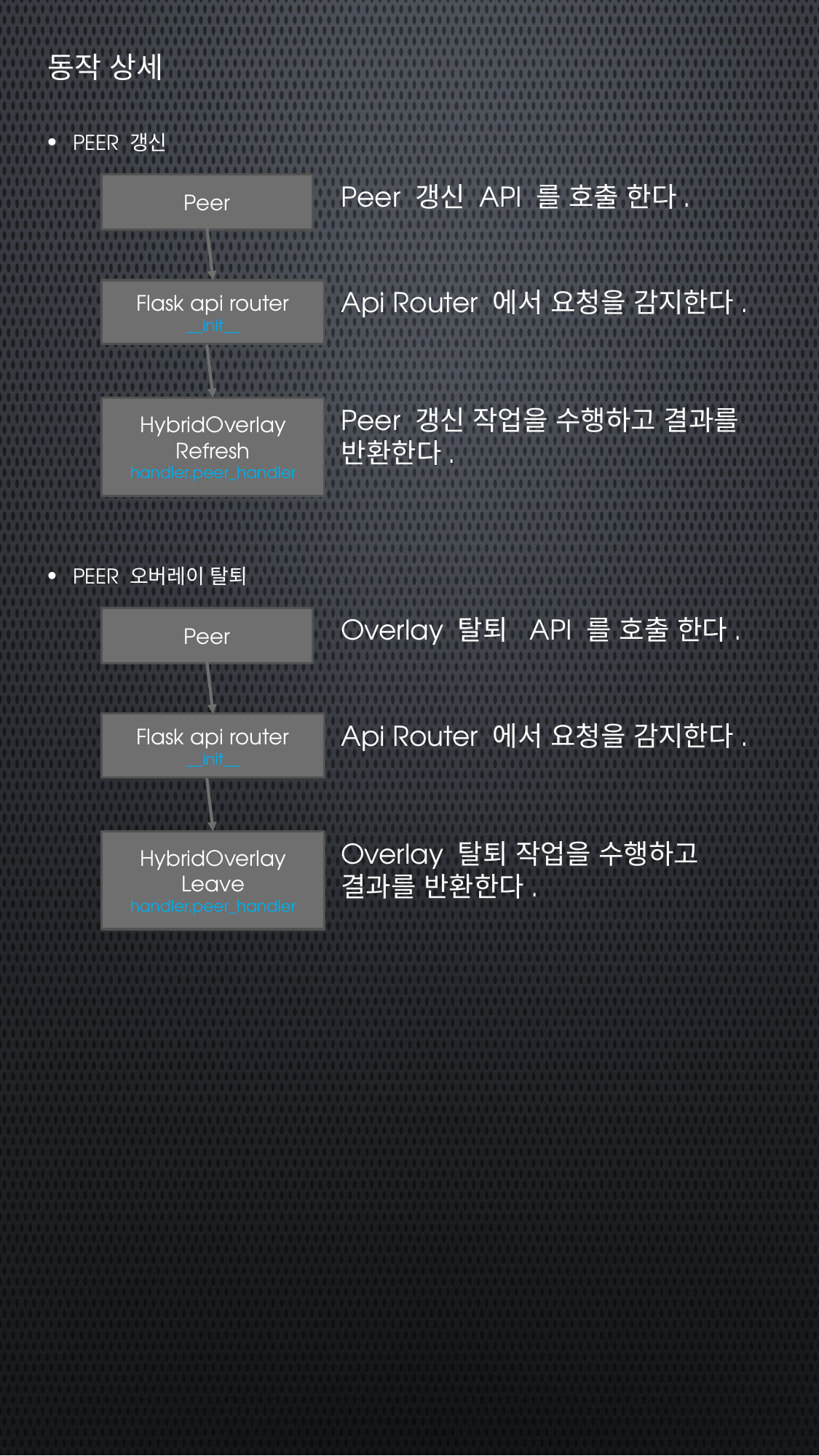

# 동작 상세
Peer 갱신

Peer
Peer 갱신 API 를 호출 한다.
Api Router 에서 요청을 감지한다.
Flask api router
__init__
HybridOverlay
Refresh
handler.peer_handler
Peer 갱신 작업을 수행하고 결과를 반환한다.
Peer 오버레이 탈퇴

Peer
Overlay 탈퇴  API 를 호출 한다.
Api Router 에서 요청을 감지한다.
Flask api router
__init__
HybridOverlay
Leave
handler.peer_handler
Overlay 탈퇴 작업을 수행하고 결과를 반환한다.